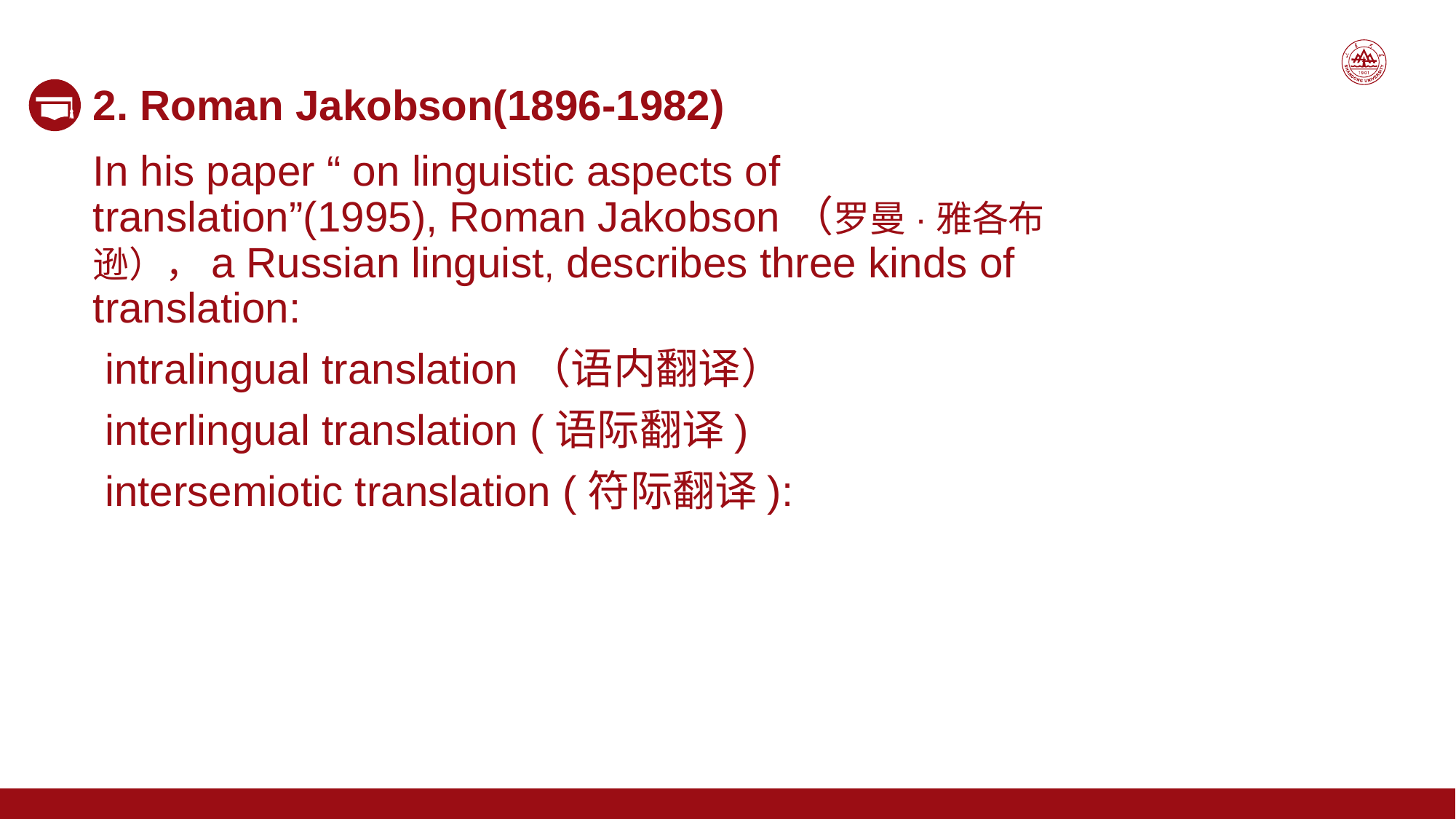

2. Roman Jakobson(1896-1982)

In his paper “ on linguistic aspects of translation”(1995), Roman Jakobson（罗曼·雅各布逊），a Russian linguist, describes three kinds of translation:
 intralingual translation（语内翻译）
 interlingual translation (语际翻译)
 intersemiotic translation (符际翻译):